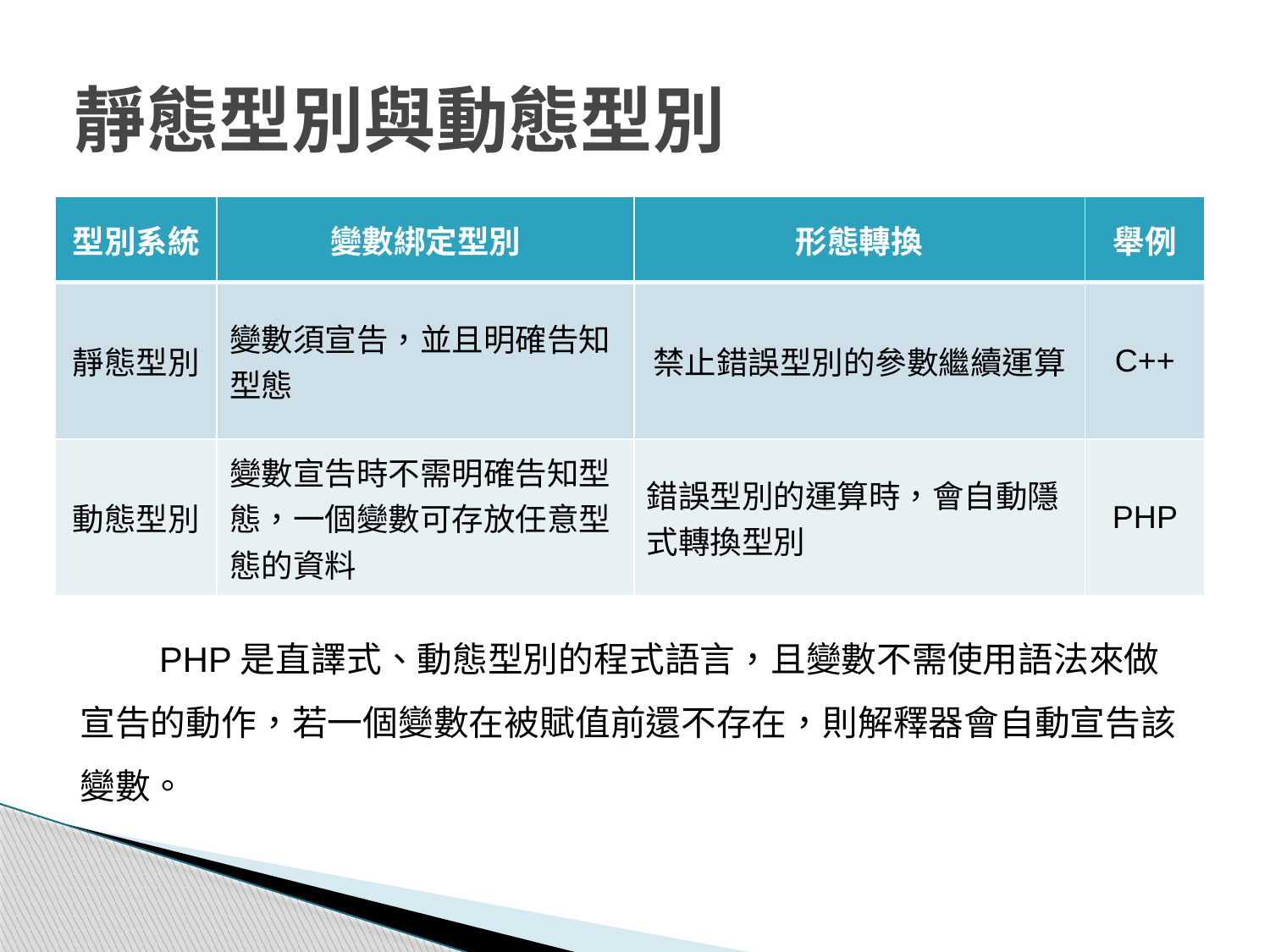

靜態型別與動態型別
| 型別系統 | 變數綁定型別 | 形態轉換 | 舉例 |
| --- | --- | --- | --- |
| 靜態型別 | 變數須宣告，並且明確告知型態 | 禁止錯誤型別的參數繼續運算 | C++ |
| 動態型別 | 變數宣告時不需明確告知型態，一個變數可存放任意型態的資料 | 錯誤型別的運算時，會自動隱式轉換型別 | PHP |
　　PHP是直譯式、動態型別的程式語言，且變數不需使用語法來做宣告的動作，若一個變數在被賦值前還不存在，則解釋器會自動宣告該變數。